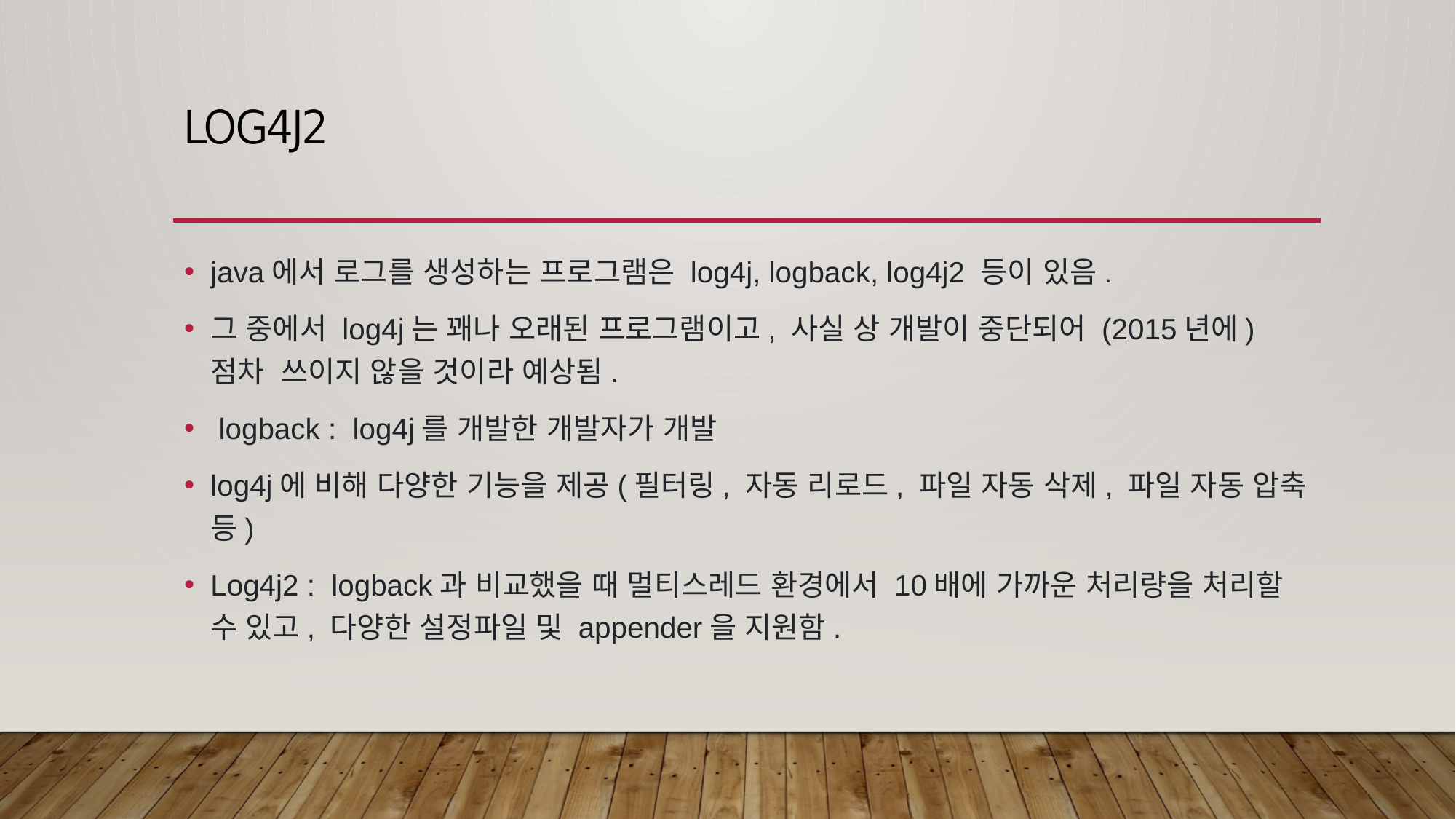

# log4j2
java에서 로그를 생성하는 프로그램은 log4j, logback, log4j2 등이 있음.
그 중에서 log4j는 꽤나 오래된 프로그램이고, 사실 상 개발이 중단되어 (2015년에) 점차  쓰이지 않을 것이라 예상됨.
 logback :  log4j를 개발한 개발자가 개발
log4j에 비해 다양한 기능을 제공(필터링, 자동 리로드, 파일 자동 삭제, 파일 자동 압축 등)
Log4j2 :  logback과 비교했을 때 멀티스레드 환경에서 10배에 가까운 처리량을 처리할 수 있고, 다양한 설정파일 및 appender을 지원함.